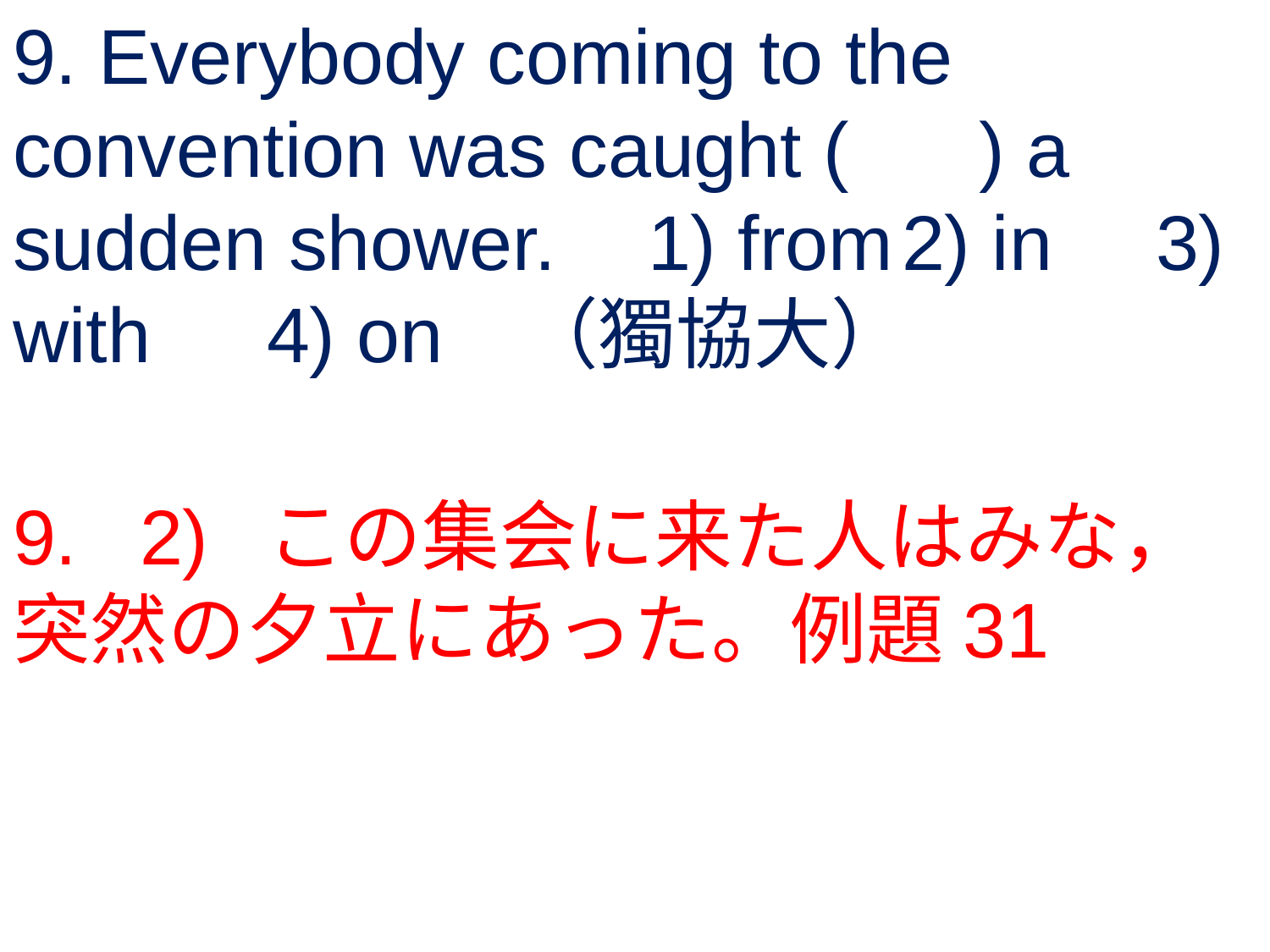

# 9. Everybody coming to the convention was caught (      ) a sudden shower.	1) from	2) in	3) with	4) on	（獨協大）
9.	2) 	この集会に来た人はみな，突然の夕立にあった。例題31